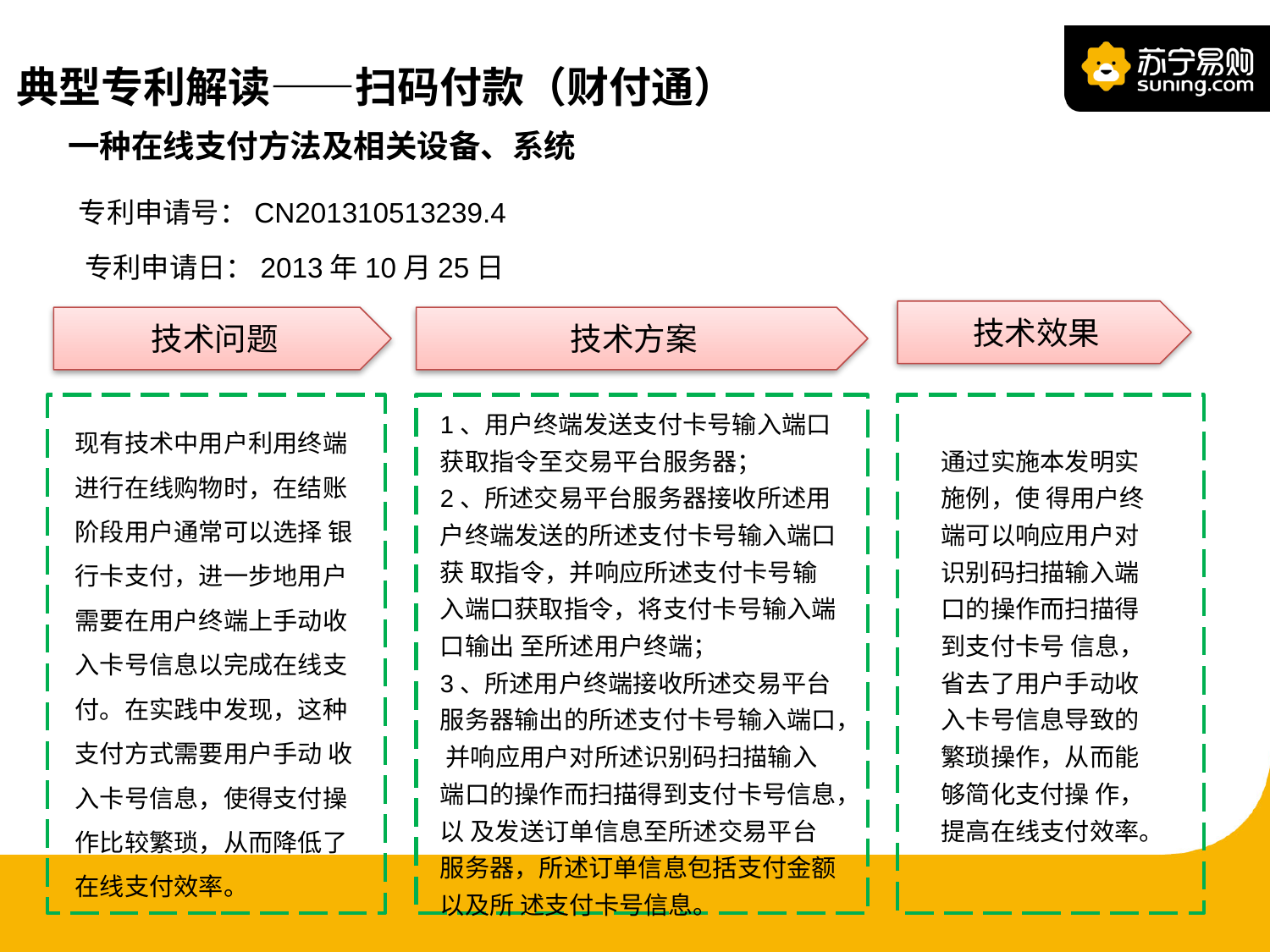

典型专利解读——扫码付款（财付通）
一种在线支付方法及相关设备、系统
专利申请号：CN201310513239.4
专利申请日：2013年10月25日
技术效果
技术问题
技术方案

1、用户终端发送支付卡号输入端口获取指令至交易平台服务器；
2、所述交易平台服务器接收所述用户终端发送的所述支付卡号输入端口获 取指令，并响应所述支付卡号输入端口获取指令，将支付卡号输入端口输出 至所述用户终端；
3、所述用户终端接收所述交易平台服务器输出的所述支付卡号输入端口， 并响应用户对所述识别码扫描输入端口的操作而扫描得到支付卡号信息，以 及发送订单信息至所述交易平台服务器，所述订单信息包括支付金额以及所 述支付卡号信息。
现有技术中用户利用终端进行在线购物时，在结账阶段用户通常可以选择 银行卡支付，进一步地用户需要在用户终端上手动收入卡号信息以完成在线支付。在实践中发现，这种支付方式需要用户手动 收入卡号信息，使得支付操作比较繁琐，从而降低了在线支付效率。
通过实施本发明实施例，使 得用户终端可以响应用户对识别码扫描输入端口的操作而扫描得到支付卡号 信息，省去了用户手动收入卡号信息导致的繁琐操作，从而能够简化支付操 作，提高在线支付效率。